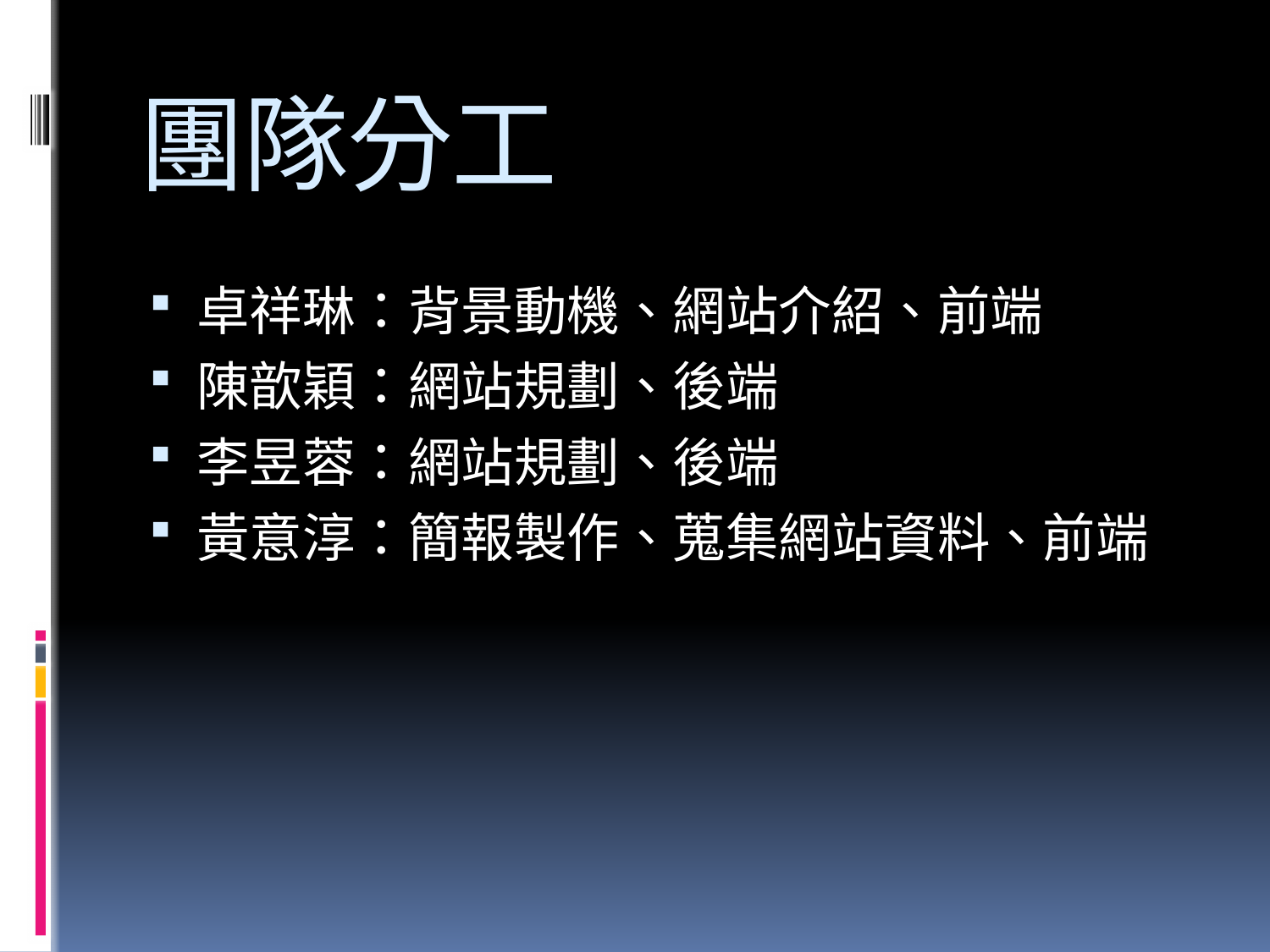

# 團隊分工
卓祥琳：背景動機、網站介紹、前端
陳歆穎：網站規劃、後端
李昱蓉：網站規劃、後端
黃意淳：簡報製作、蒐集網站資料、前端